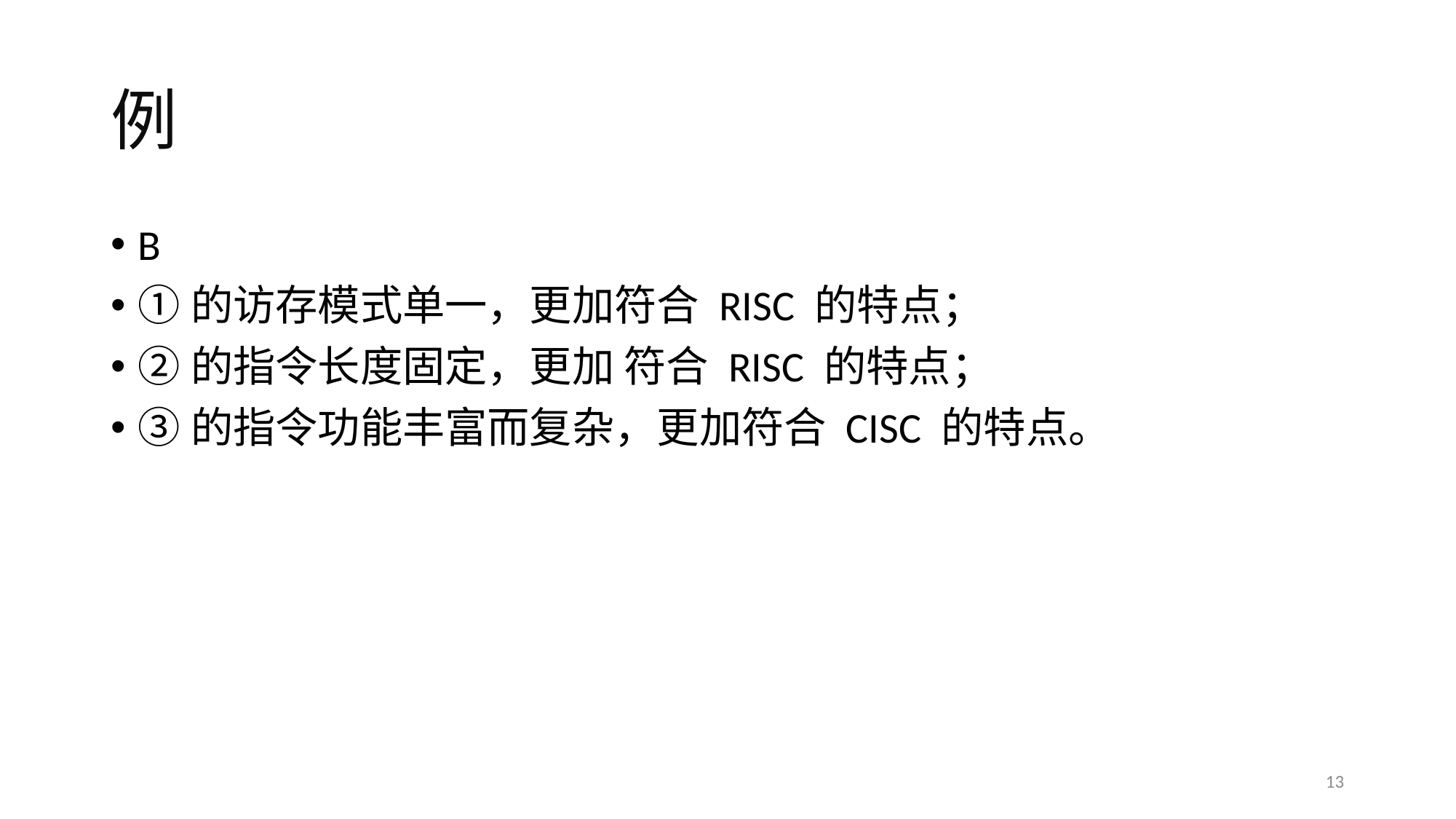

# 例
B
①的访存模式单一，更加符合 RISC 的特点；
②的指令长度固定，更加 符合 RISC 的特点；
③的指令功能丰富而复杂，更加符合 CISC 的特点。
13